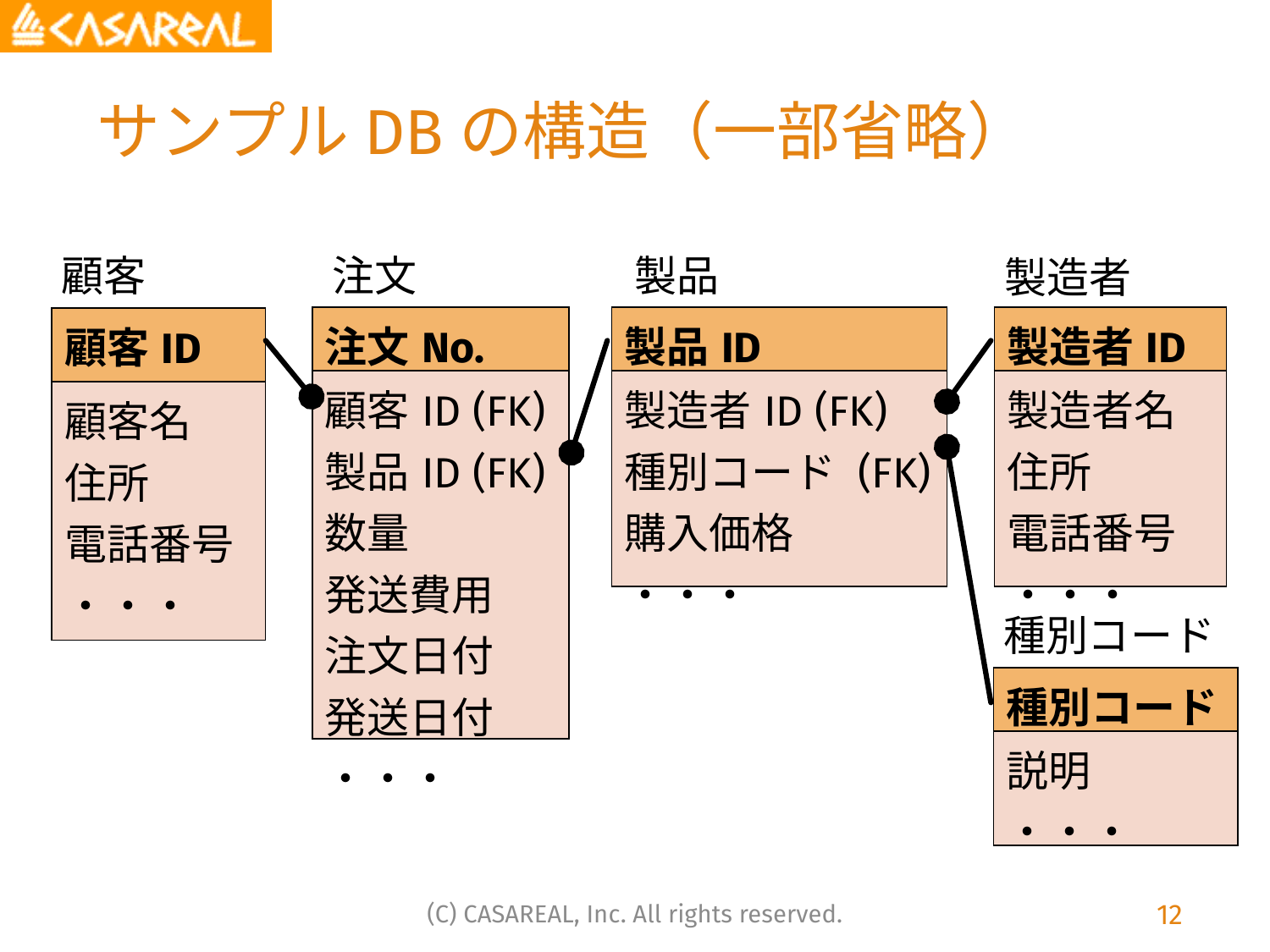

# サンプルDBの構造（一部省略）
注文
製品
顧客
製造者
| 製造者ID |
| --- |
| 製造者名 住所 電話番号 ・・・ |
| 注文No. |
| --- |
| 顧客ID (FK) 製品ID (FK) 数量 発送費用 注文日付 発送日付 ・・・ |
| 製品ID |
| --- |
| 製造者ID (FK) 種別コード (FK) 購入価格 ・・・ |
| 顧客ID |
| --- |
| 顧客名 住所 電話番号 ・・・ |
種別コード
| 種別コード |
| --- |
| 説明 ・・・ |
(C) CASAREAL, Inc. All rights reserved.
12